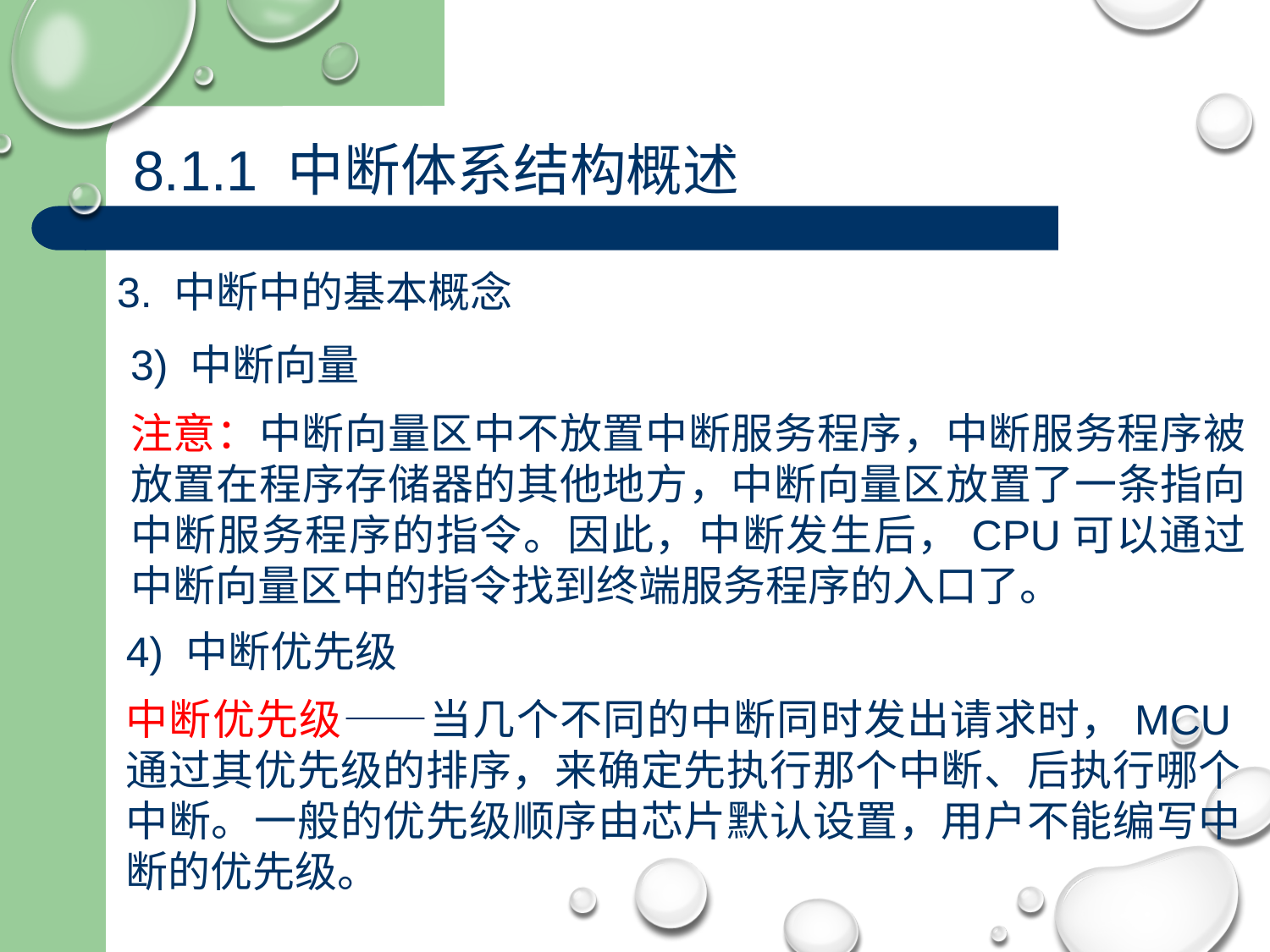

8.1.1 中断体系结构概述
3. 中断中的基本概念
3) 中断向量
注意：中断向量区中不放置中断服务程序，中断服务程序被放置在程序存储器的其他地方，中断向量区放置了一条指向中断服务程序的指令。因此，中断发生后，CPU可以通过中断向量区中的指令找到终端服务程序的入口了。
4) 中断优先级
中断优先级——当几个不同的中断同时发出请求时，MCU通过其优先级的排序，来确定先执行那个中断、后执行哪个中断。一般的优先级顺序由芯片默认设置，用户不能编写中断的优先级。